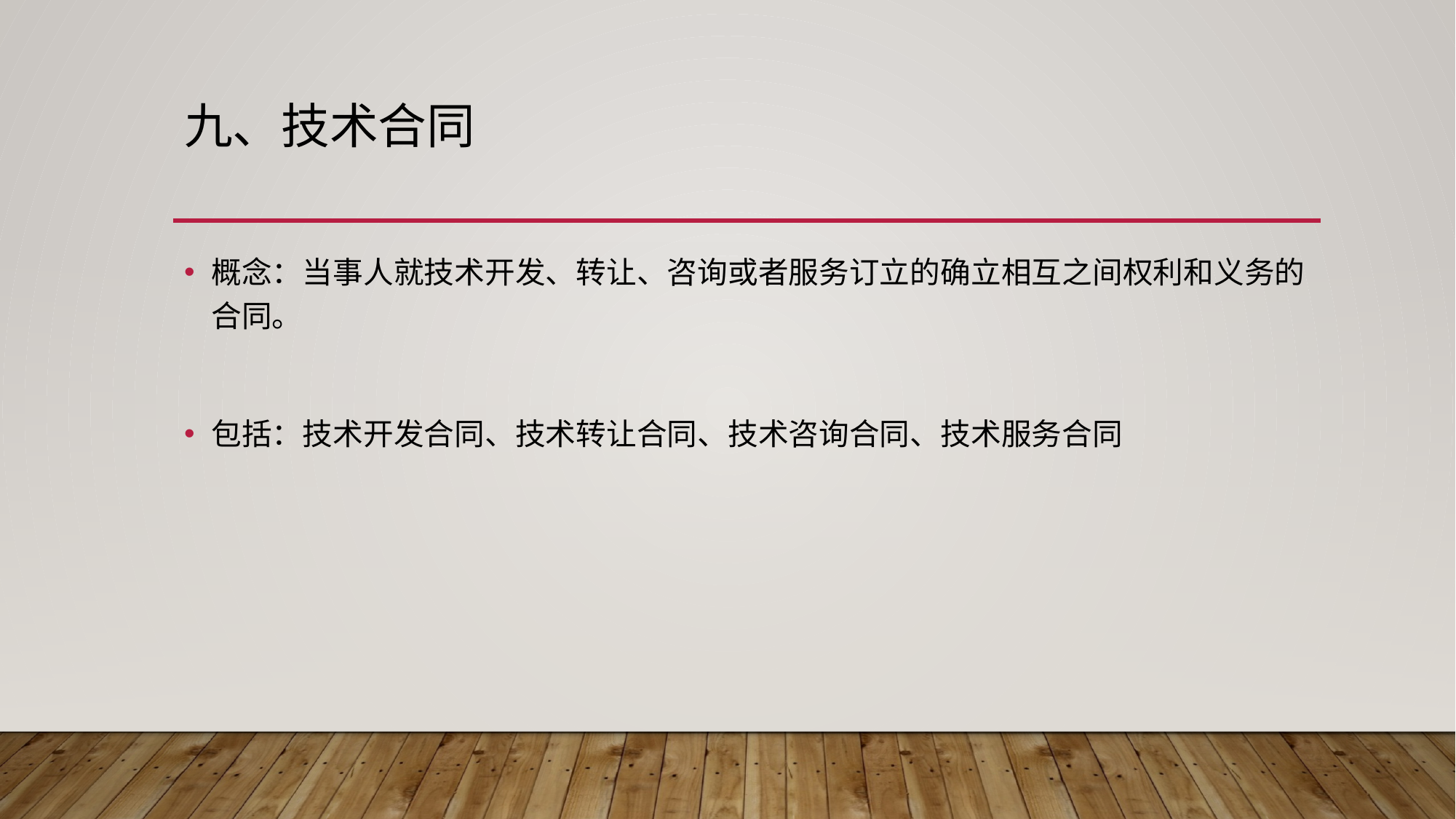

# 九、技术合同
概念：当事人就技术开发、转让、咨询或者服务订立的确立相互之间权利和义务的合同。

包括：技术开发合同、技术转让合同、技术咨询合同、技术服务合同